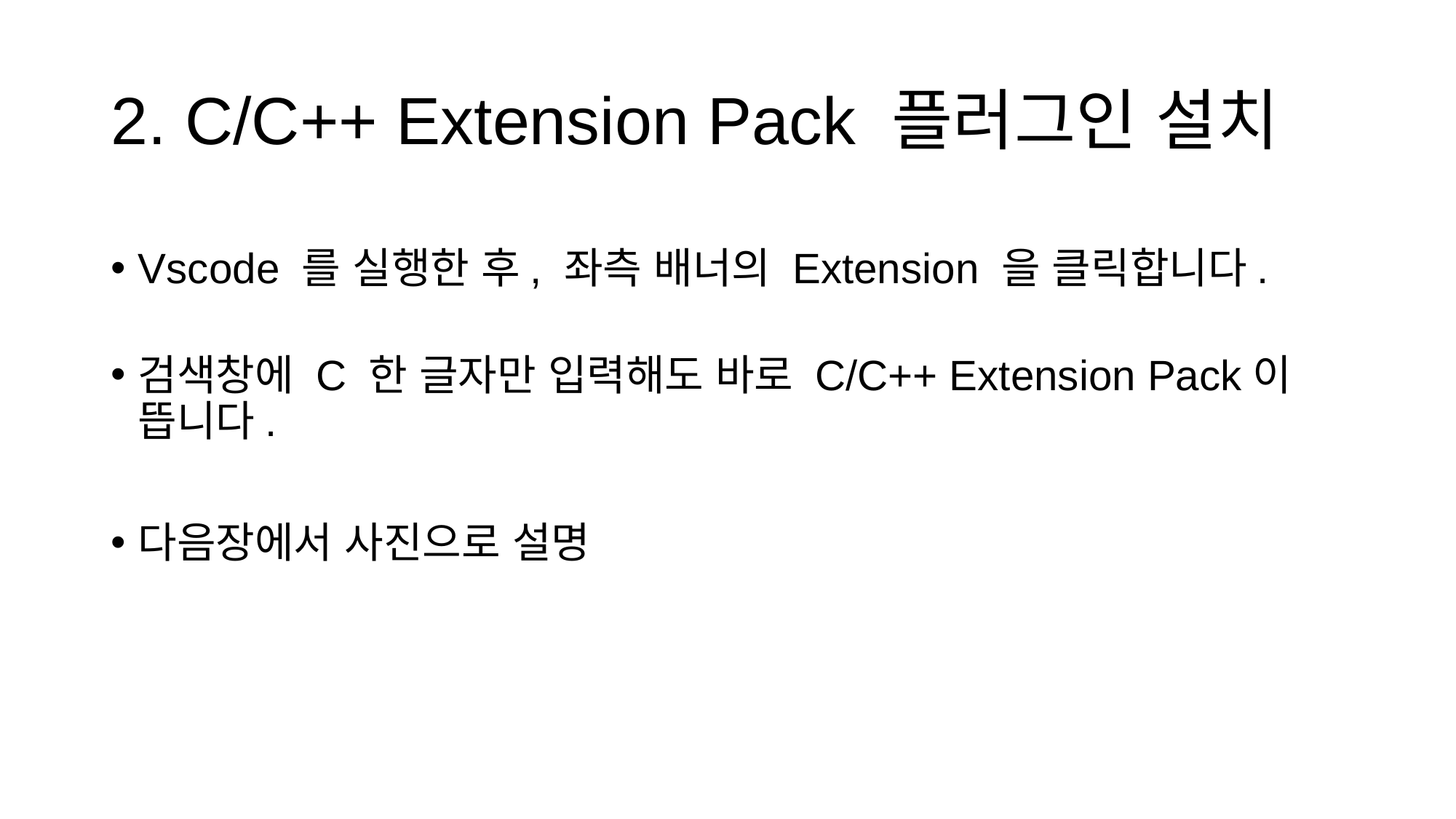

# 2. C/C++ Extension Pack 플러그인 설치

Vscode 를 실행한 후, 좌측 배너의 Extension 을 클릭합니다.
검색창에 C 한 글자만 입력해도 바로 C/C++ Extension Pack이 뜹니다.

다음장에서 사진으로 설명